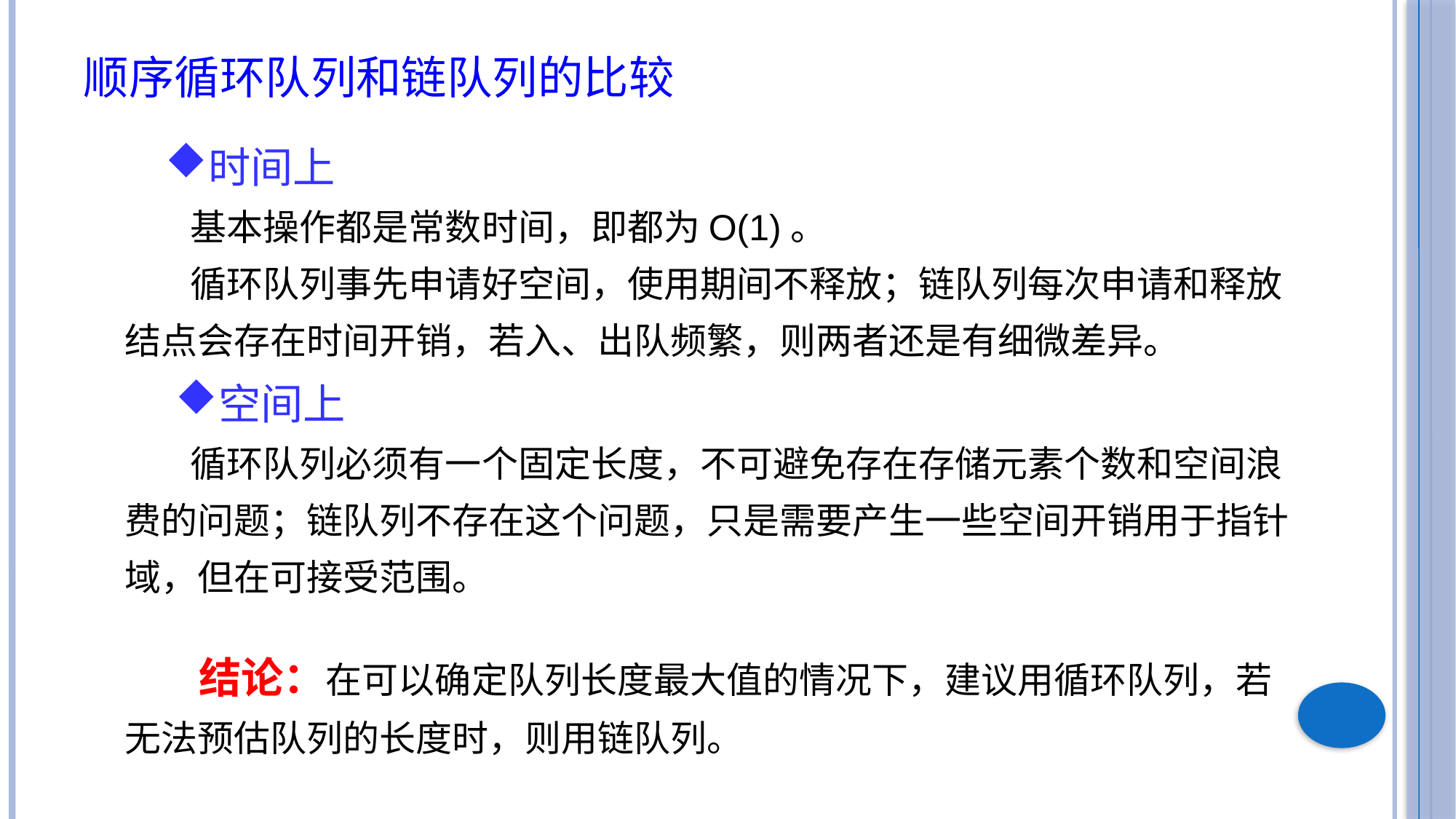

# 顺序循环队列和链队列的比较
时间上
       基本操作都是常数时间，即都为O(1)。
       循环队列事先申请好空间，使用期间不释放；链队列每次申请和释放结点会存在时间开销，若入、出队频繁，则两者还是有细微差异。
空间上
       循环队列必须有一个固定长度，不可避免存在存储元素个数和空间浪费的问题；链队列不存在这个问题，只是需要产生一些空间开销用于指针域，但在可接受范围。
        结论：在可以确定队列长度最大值的情况下，建议用循环队列，若无法预估队列的长度时，则用链队列。